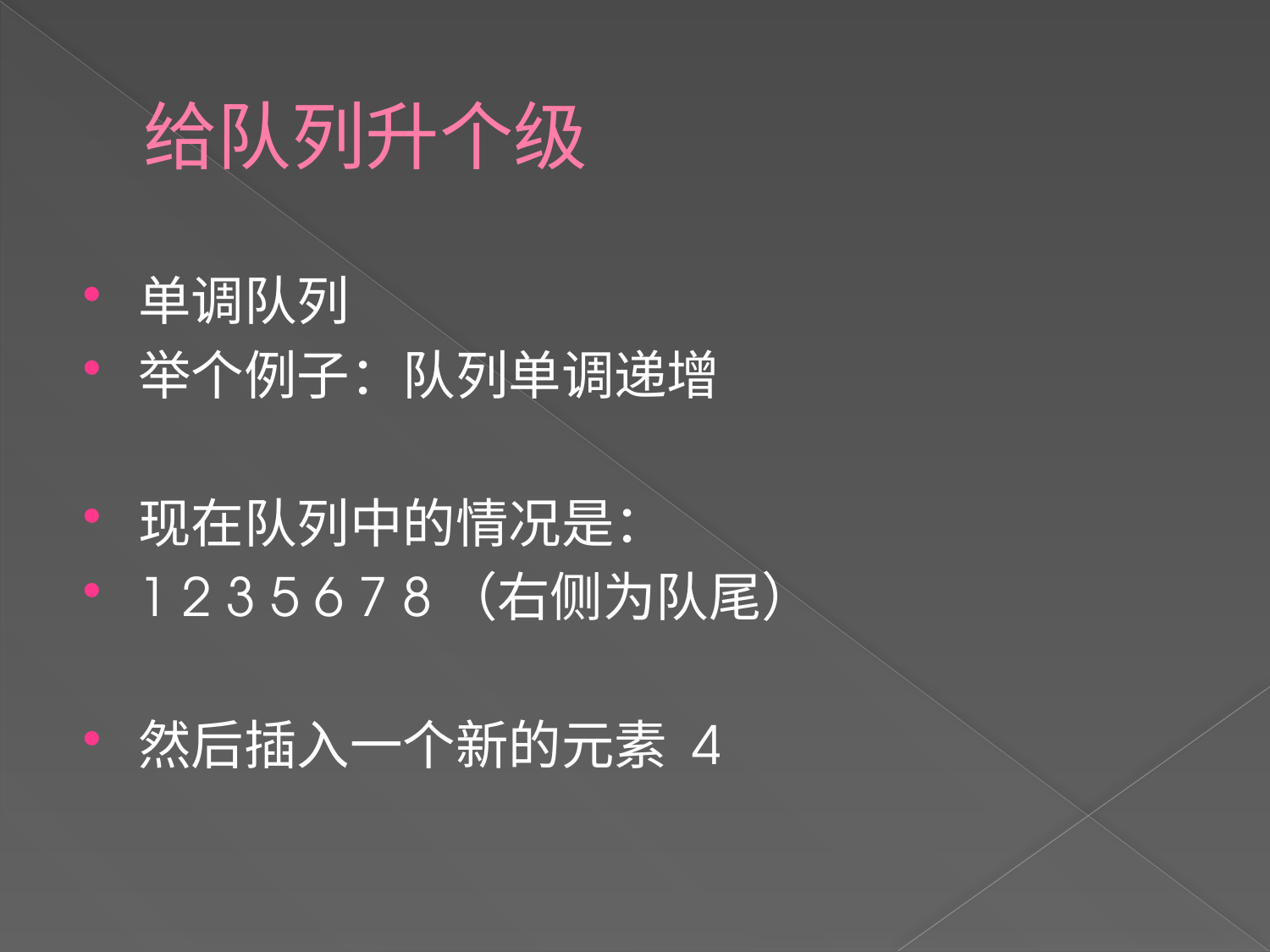

# 给队列升个级
单调队列
举个例子：队列单调递增

现在队列中的情况是：
1 2 3 5 6 7 8（右侧为队尾）

然后插入一个新的元素 4